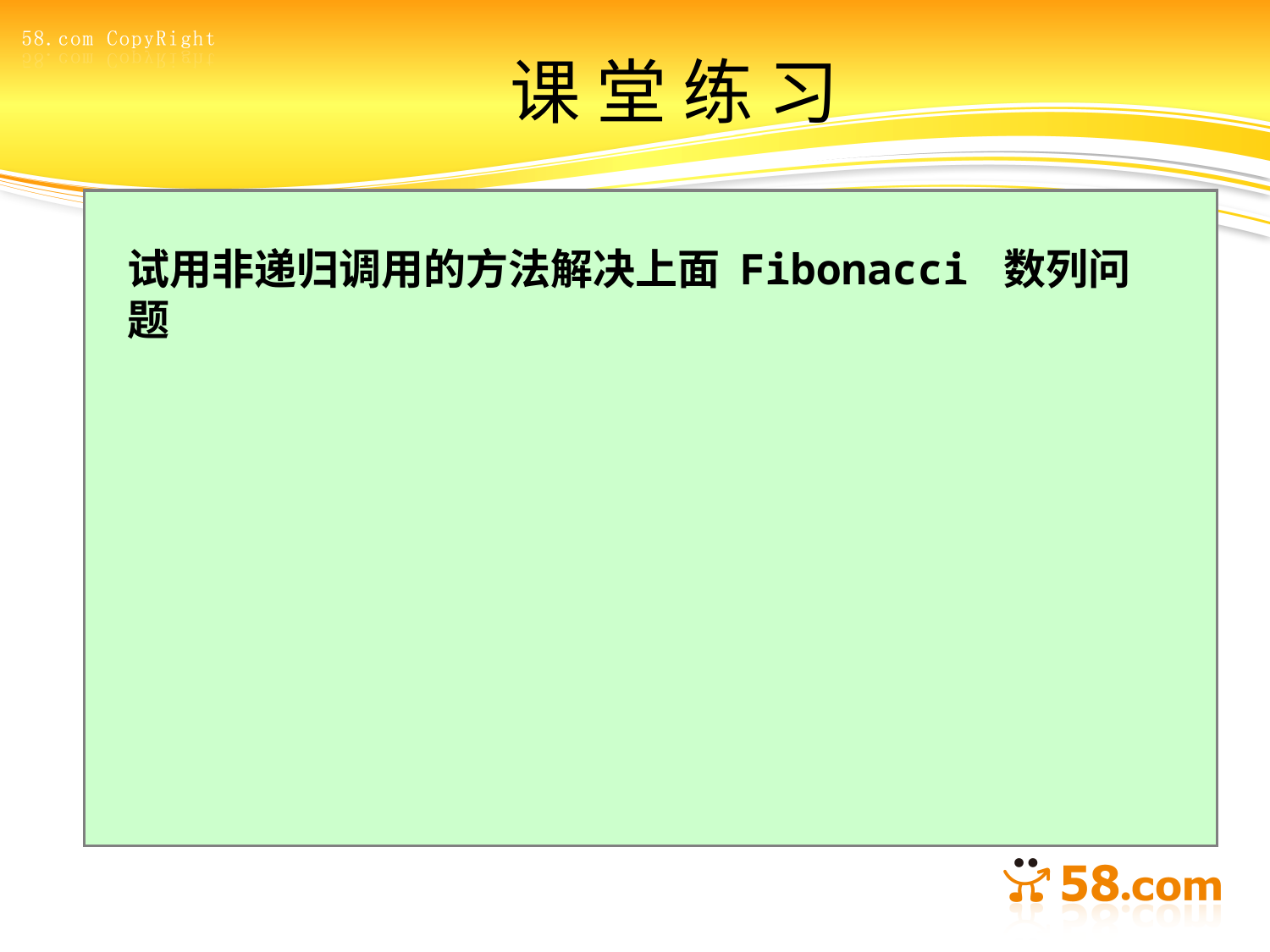

# 课 堂 练 习

试用非递归调用的方法解决上面 Fibonacci 数列问题